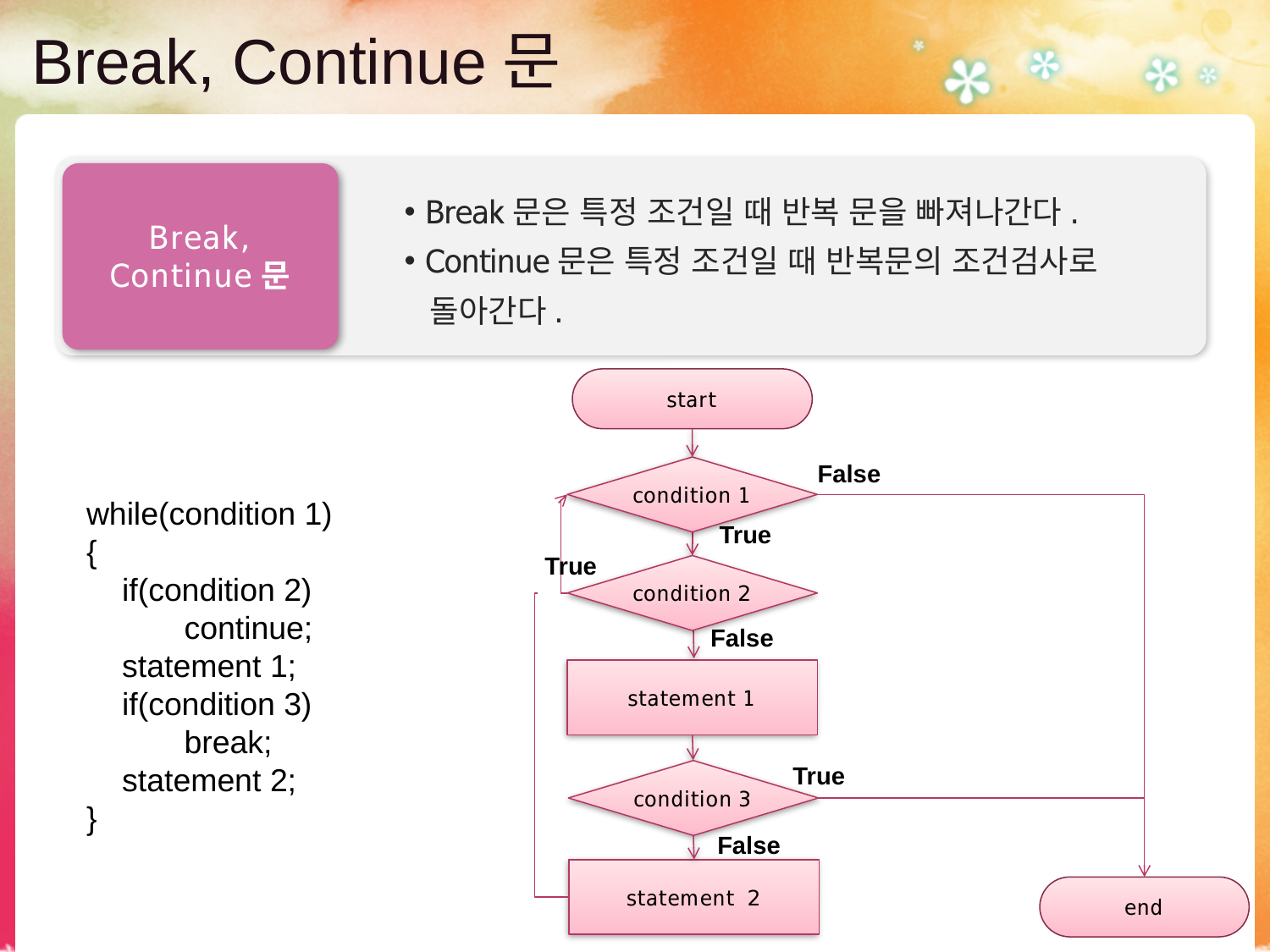

# Break, Continue문

Break문은 특정 조건일 때 반복 문을 빠져나간다.
Continue문은 특정 조건일 때 반복문의 조건검사로
  돌아간다.
Break,
Continue문
start
False
condition 1
while(condition 1)
{
    if(condition 2)
           continue;
    statement 1;
    if(condition 3)
           break;
    statement 2;
}
True
True
condition 2
False
statement 1
True
condition 3
False
statement  2
end